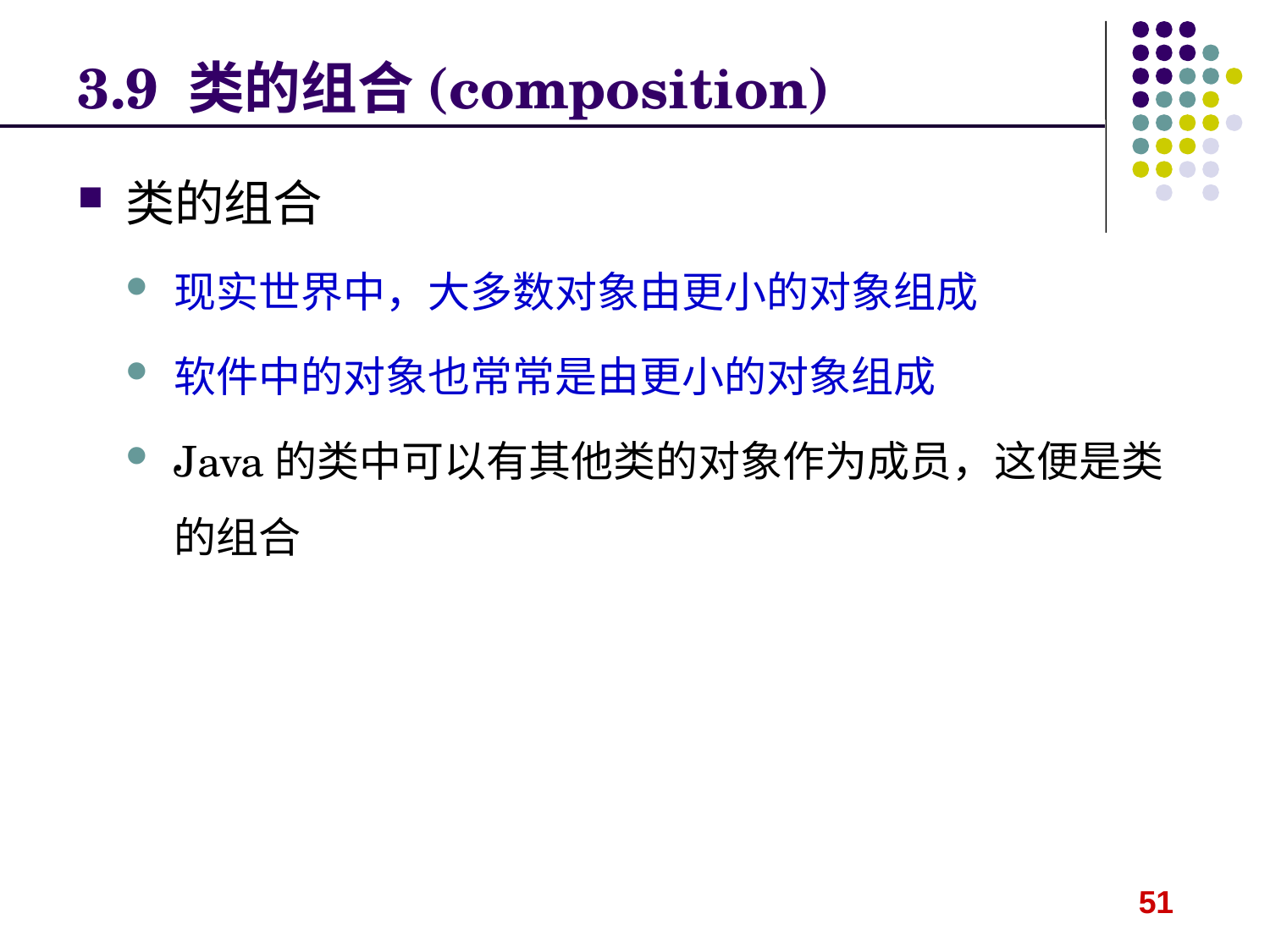

# 3.9 类的组合(composition)
类的组合
现实世界中，大多数对象由更小的对象组成
软件中的对象也常常是由更小的对象组成
Java的类中可以有其他类的对象作为成员，这便是类的组合